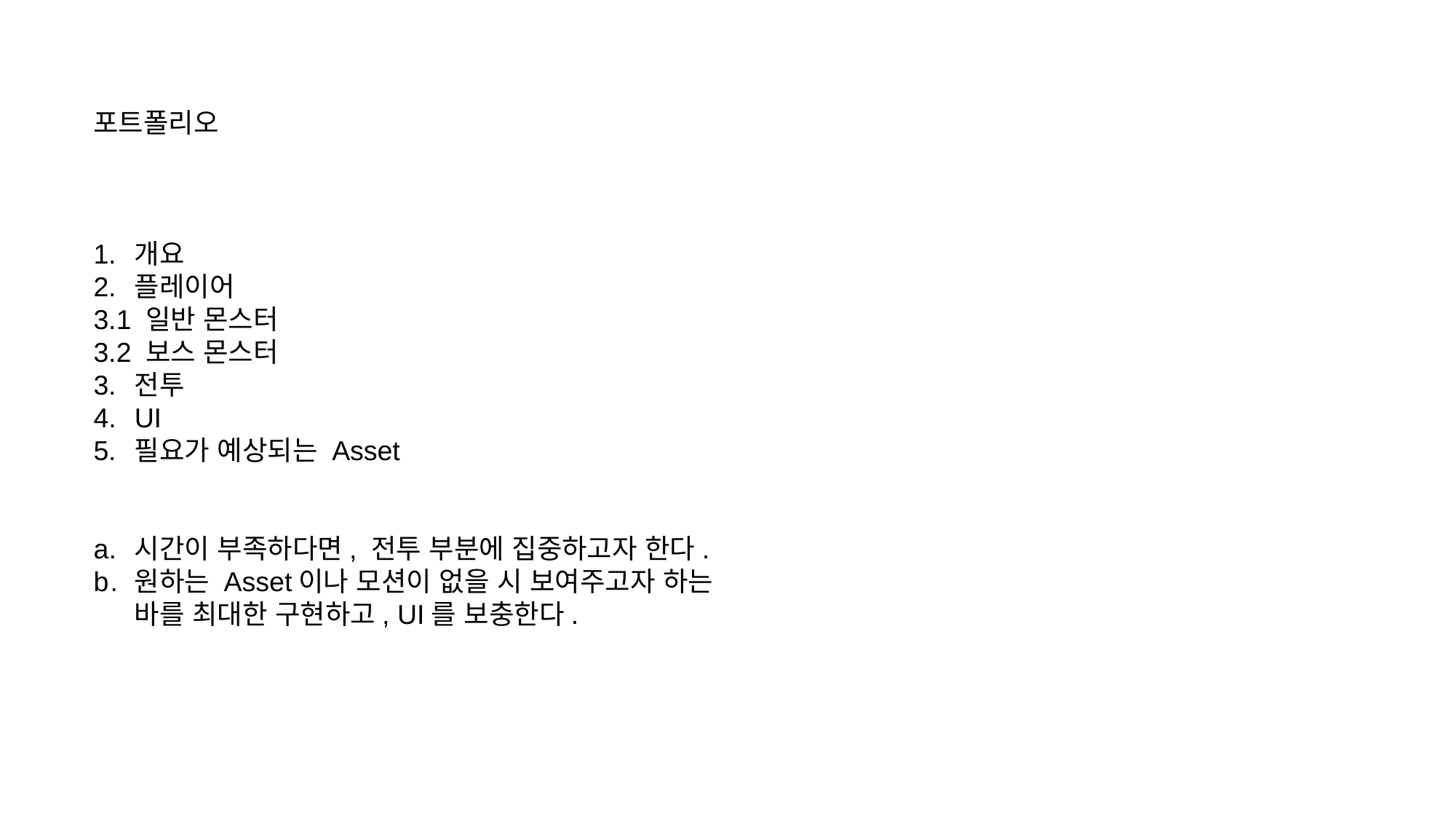

포트폴리오

개요
플레이어
3.1 일반 몬스터
3.2 보스 몬스터
전투
UI
필요가 예상되는 Asset

시간이 부족하다면, 전투 부분에 집중하고자 한다.
원하는 Asset이나 모션이 없을 시 보여주고자 하는 바를 최대한 구현하고, UI를 보충한다.